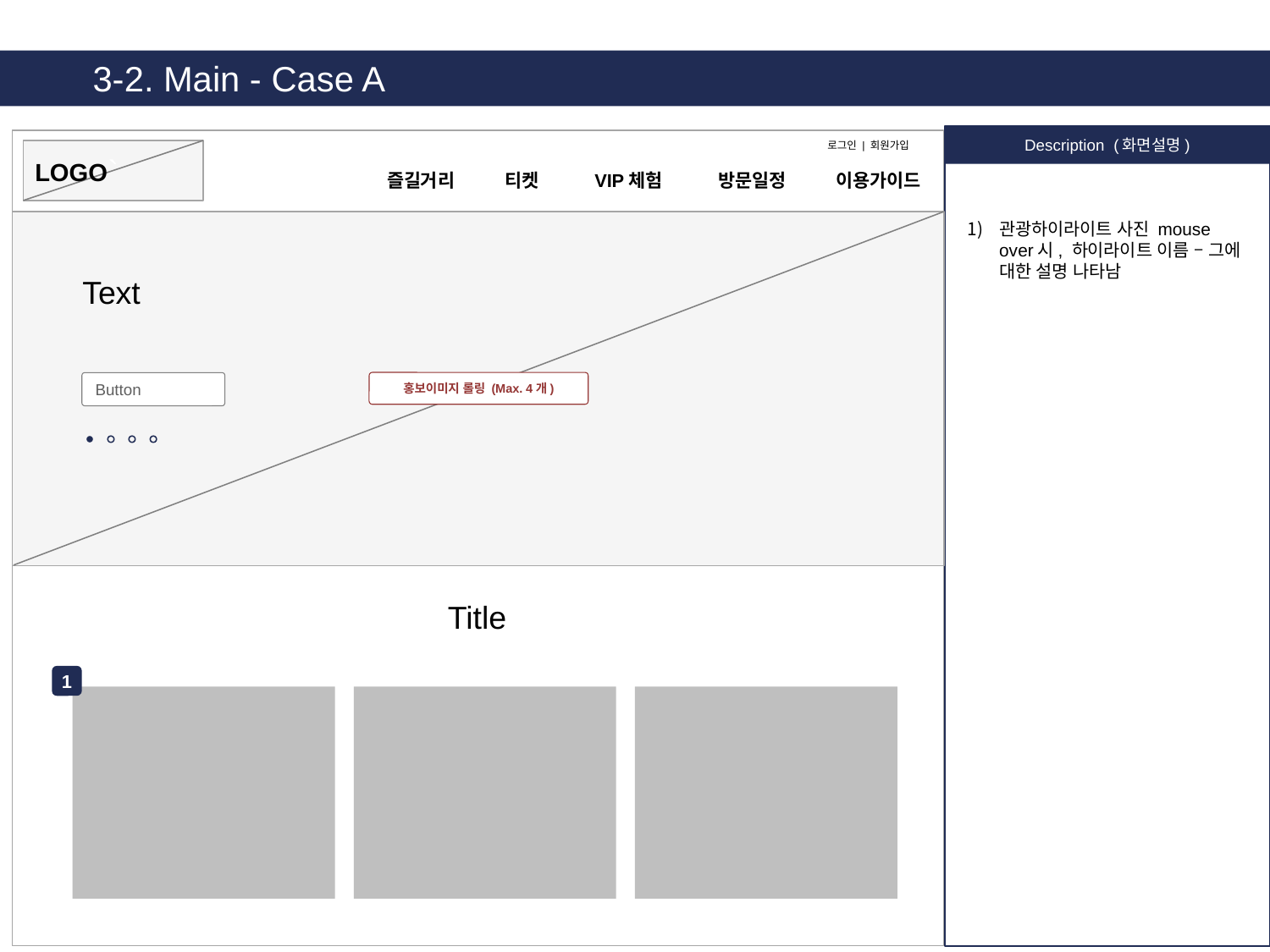

3-2. Main - Case A

Description  (화면설명)

로그인 | 회원가입
`
LOGO
즐길거리          티켓          VIP체험           방문일정          이용가이드

`
관광하이라이트 사진 mouse over시, 하이라이트 이름 – 그에 대한 설명 나타남
Text

Button
홍보이미지 롤링 (Max. 4개)

Title

1